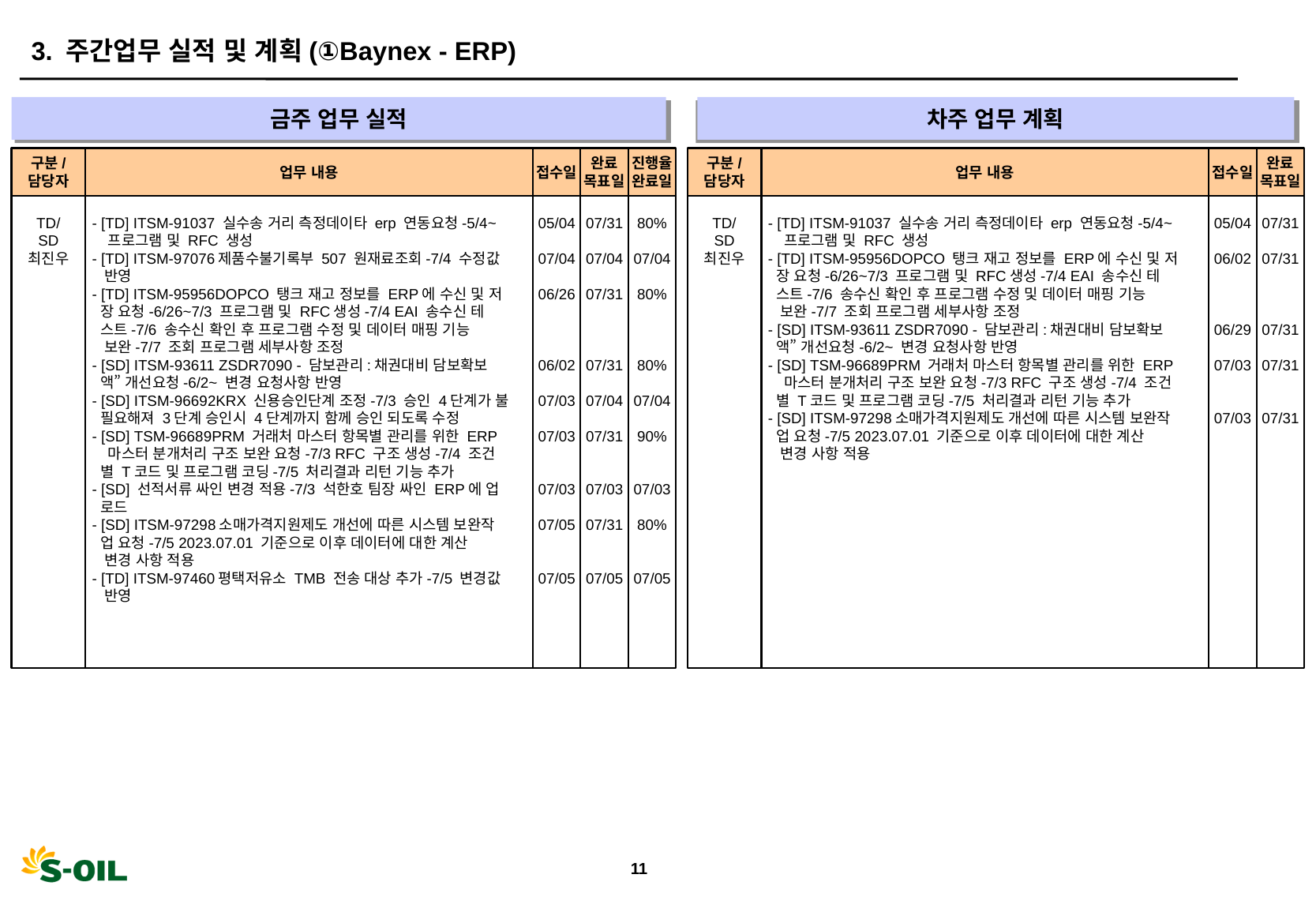

3. 주간업무 실적 및 계획(①Baynex - ERP)
금주 업무 실적
차주 업무 계획
" "
" "
구분/
담당자
업무 내용
접수일
완료
목표일
진행율
완료일
구분/
담당자
업무 내용
접수일
완료
목표일
TD/
SD
최진우

- [TD] ITSM-91037 실수송 거리 측정데이타 erp 연동요청-5/4~
   프로그램 및 RFC 생성
- [TD] ITSM-97076제품수불기록부 507 원재료조회-7/4 수정값
   반영
- [TD] ITSM-95956DOPCO 탱크 재고 정보를 ERP에 수신 및 저
  장 요청-6/26~7/3 프로그램 및 RFC생성-7/4 EAI 송수신 테
  스트-7/6 송수신 확인 후 프로그램 수정 및 데이터 매핑 기능
   보완-7/7 조회 프로그램 세부사항 조정
- [SD] ITSM-93611 ZSDR7090 - 담보관리:채권대비 담보확보
  액” 개선요청-6/2~ 변경 요청사항 반영
- [SD] ITSM-96692KRX 신용승인단계 조정-7/3 승인 4단계가 불
  필요해져 3단계 승인시 4단계까지 함께 승인 되도록 수정
- [SD] TSM-96689PRM 거래처 마스터 항목별 관리를 위한 ERP
   마스터 분개처리 구조 보완 요청-7/3 RFC 구조 생성-7/4 조건
  별 T코드 및 프로그램 코딩-7/5 처리결과 리턴 기능 추가
- [SD] 선적서류 싸인 변경 적용-7/3 석한호 팀장 싸인 ERP에 업
  로드
- [SD] ITSM-97298소매가격지원제도 개선에 따른 시스템 보완작
  업 요청-7/5 2023.07.01 기준으로 이후 데이터에 대한 계산
   변경 사항 적용
- [TD] ITSM-97460평택저유소 TMB 전송 대상 추가-7/5 변경값
   반영
05/04
07/04
06/26
06/02
07/03
07/03
07/03
07/05
07/05
07/31
07/04
07/31
07/31
07/04
07/31
07/03
07/31
07/05
80%
07/04
80%
80%
07/04
90%
07/03
80%
07/05
TD/
SD
최진우

- [TD] ITSM-91037 실수송 거리 측정데이타 erp 연동요청-5/4~
   프로그램 및 RFC 생성
- [TD] ITSM-95956DOPCO 탱크 재고 정보를 ERP에 수신 및 저
  장 요청-6/26~7/3 프로그램 및 RFC생성-7/4 EAI 송수신 테
  스트-7/6 송수신 확인 후 프로그램 수정 및 데이터 매핑 기능
   보완-7/7 조회 프로그램 세부사항 조정
- [SD] ITSM-93611 ZSDR7090 - 담보관리:채권대비 담보확보
  액” 개선요청-6/2~ 변경 요청사항 반영
- [SD] TSM-96689PRM 거래처 마스터 항목별 관리를 위한 ERP
   마스터 분개처리 구조 보완 요청-7/3 RFC 구조 생성-7/4 조건
  별 T코드 및 프로그램 코딩-7/5 처리결과 리턴 기능 추가
- [SD] ITSM-97298소매가격지원제도 개선에 따른 시스템 보완작
  업 요청-7/5 2023.07.01 기준으로 이후 데이터에 대한 계산
   변경 사항 적용
05/04
06/02
06/29
07/03
07/03
07/31
07/31
07/31
07/31
07/31